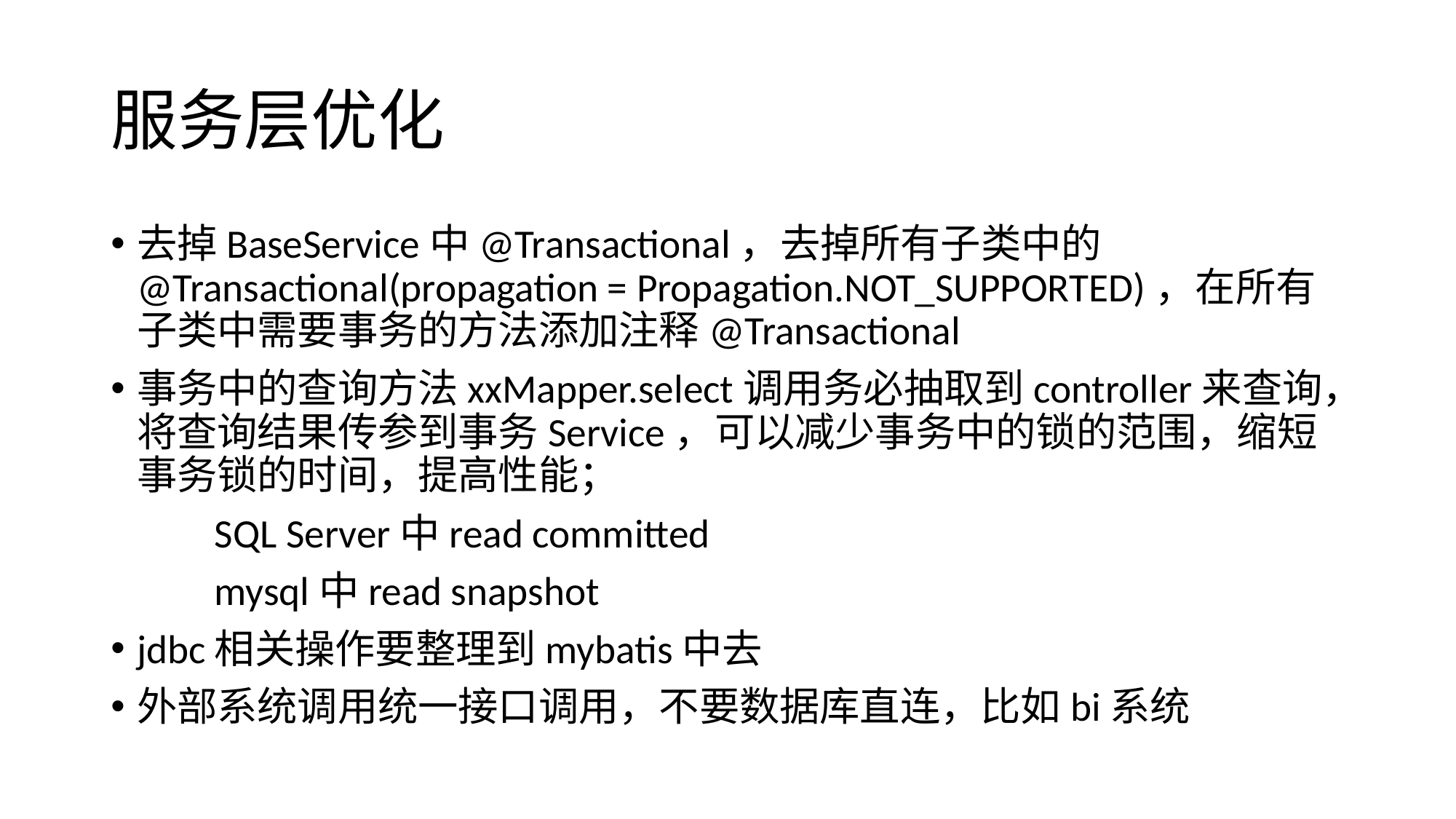

# 服务层优化
去掉BaseService中@Transactional，去掉所有子类中的@Transactional(propagation = Propagation.NOT_SUPPORTED)，在所有子类中需要事务的方法添加注释@Transactional
事务中的查询方法xxMapper.select调用务必抽取到controller来查询，将查询结果传参到事务Service，可以减少事务中的锁的范围，缩短事务锁的时间，提高性能；
	SQL Server中read committed
	mysql中read snapshot
jdbc相关操作要整理到mybatis中去
外部系统调用统一接口调用，不要数据库直连，比如bi系统